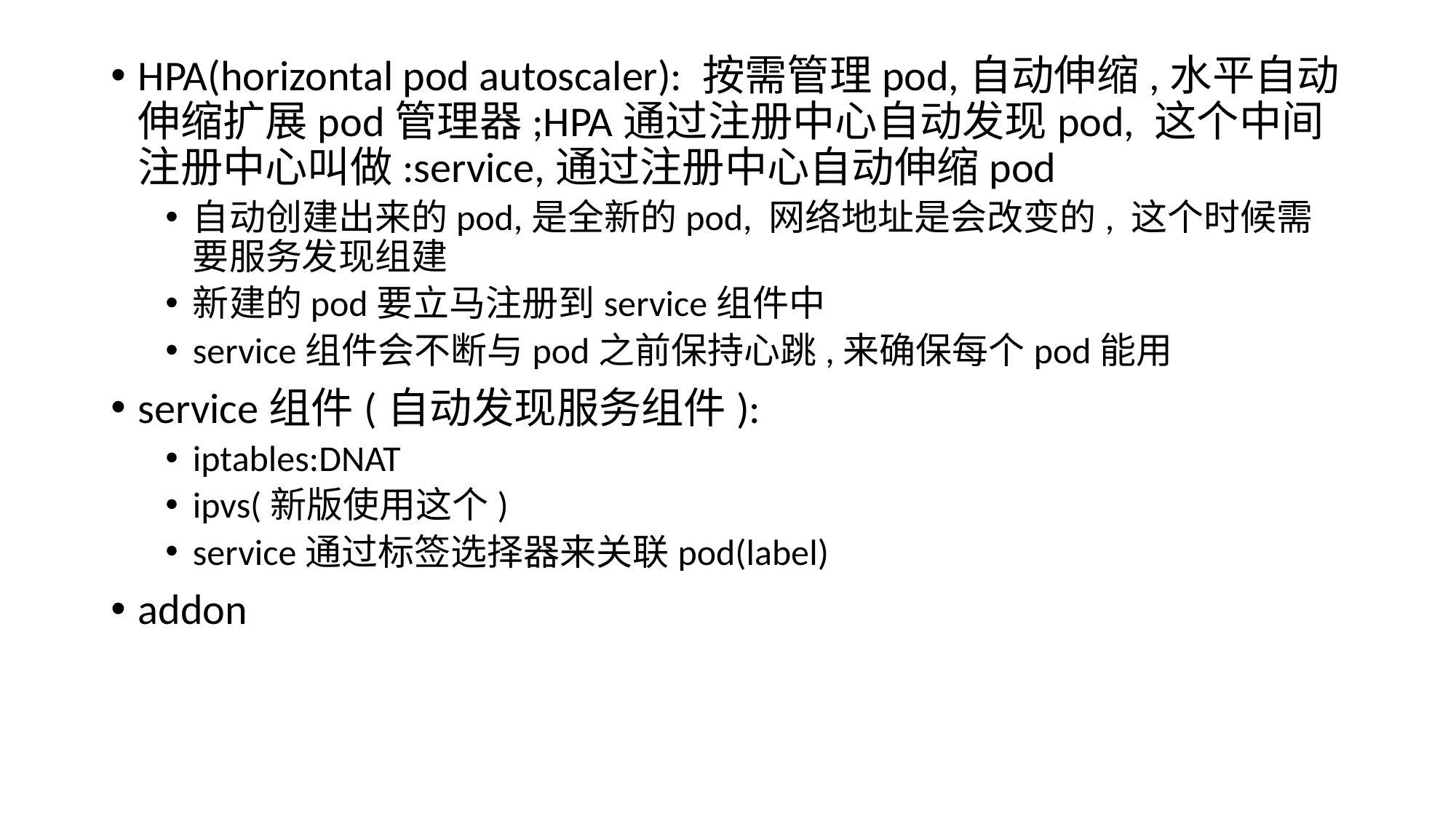

HPA(horizontal pod autoscaler): 按需管理pod,自动伸缩,水平自动伸缩扩展pod管理器;HPA通过注册中心自动发现pod, 这个中间注册中心叫做:service,通过注册中心自动伸缩pod
自动创建出来的pod,是全新的pod, 网络地址是会改变的, 这个时候需要服务发现组建
新建的pod要立马注册到service组件中
service组件会不断与pod之前保持心跳,来确保每个pod能用
service组件(自动发现服务组件):
iptables:DNAT
ipvs(新版使用这个)
service通过标签选择器来关联pod(label)
addon